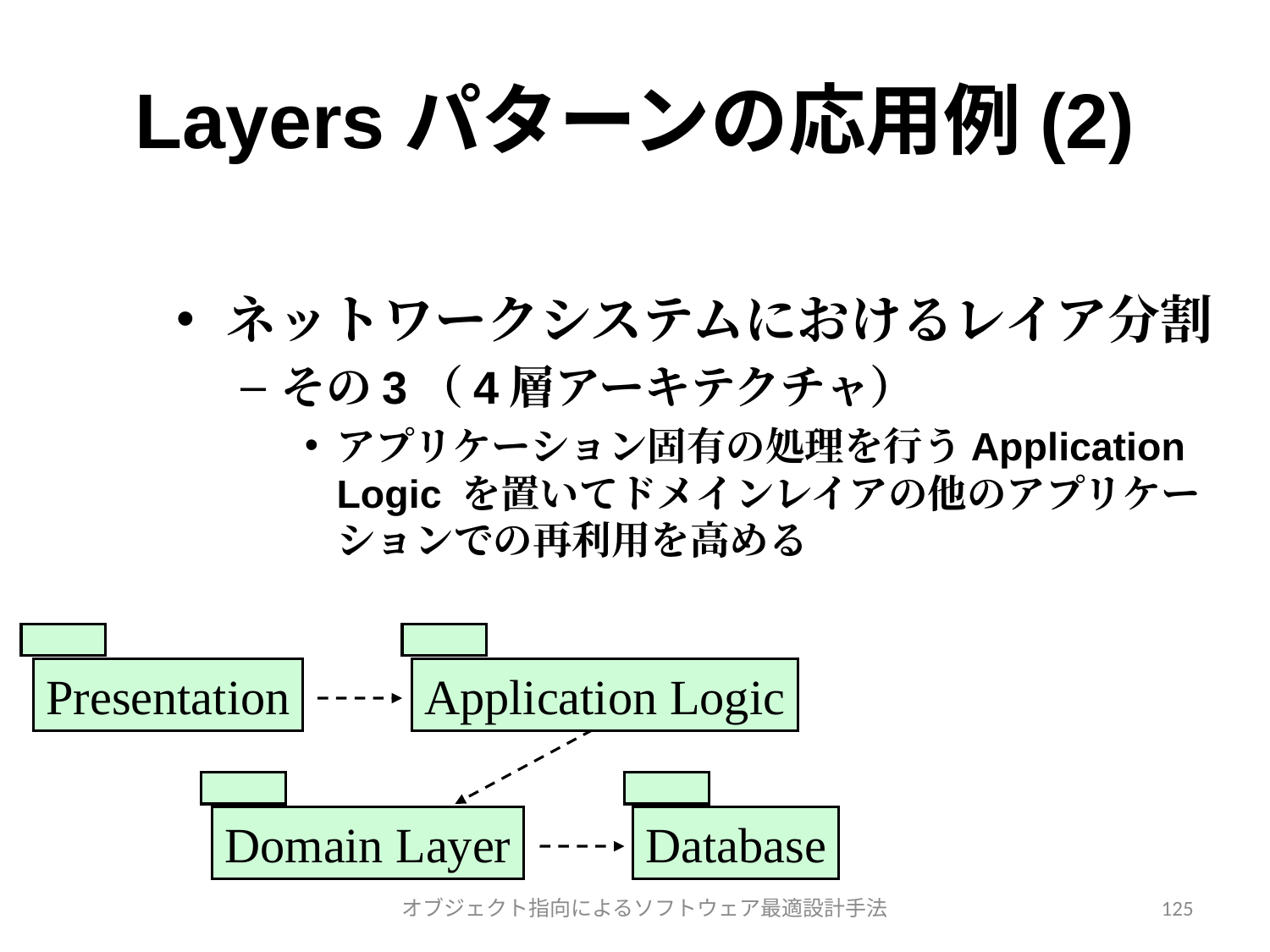

# Layersパターンの応用例(2)
ネットワークシステムにおけるレイア分割
その3（4層アーキテクチャ）
アプリケーション固有の処理を行うApplication Logic を置いてドメインレイアの他のアプリケーションでの再利用を高める

Presentation
Application Logic

Domain Layer
Database

オブジェクト指向によるソフトウェア最適設計手法
125